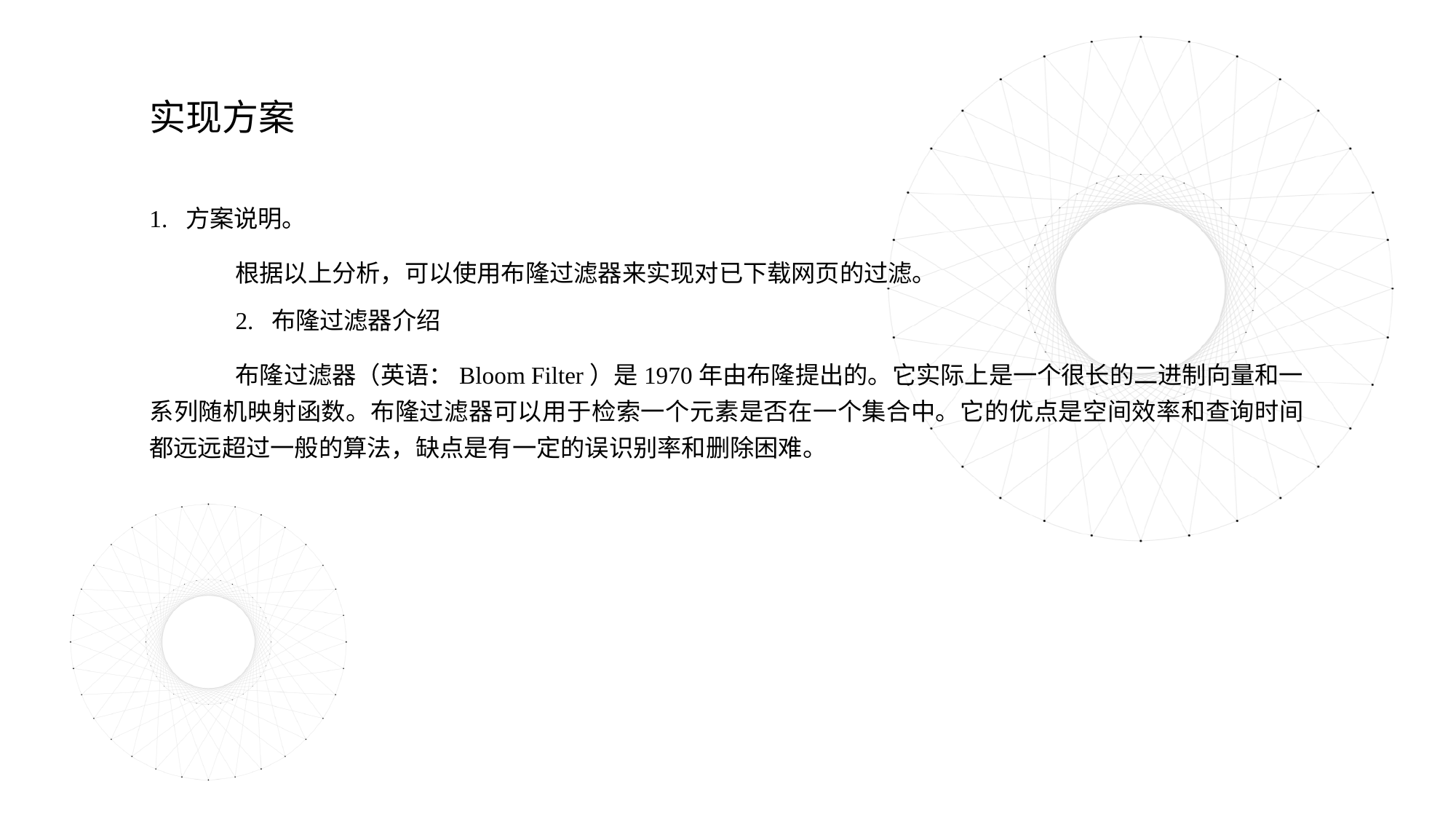

实现方案
1.  方案说明。
根据以上分析，可以使用布隆过滤器来实现对已下载网页的过滤。
2.  布隆过滤器介绍
布隆过滤器（英语：Bloom Filter）是1970年由布隆提出的。它实际上是一个很长的二进制向量和一系列随机映射函数。布隆过滤器可以用于检索一个元素是否在一个集合中。它的优点是空间效率和查询时间都远远超过一般的算法，缺点是有一定的误识别率和删除困难。